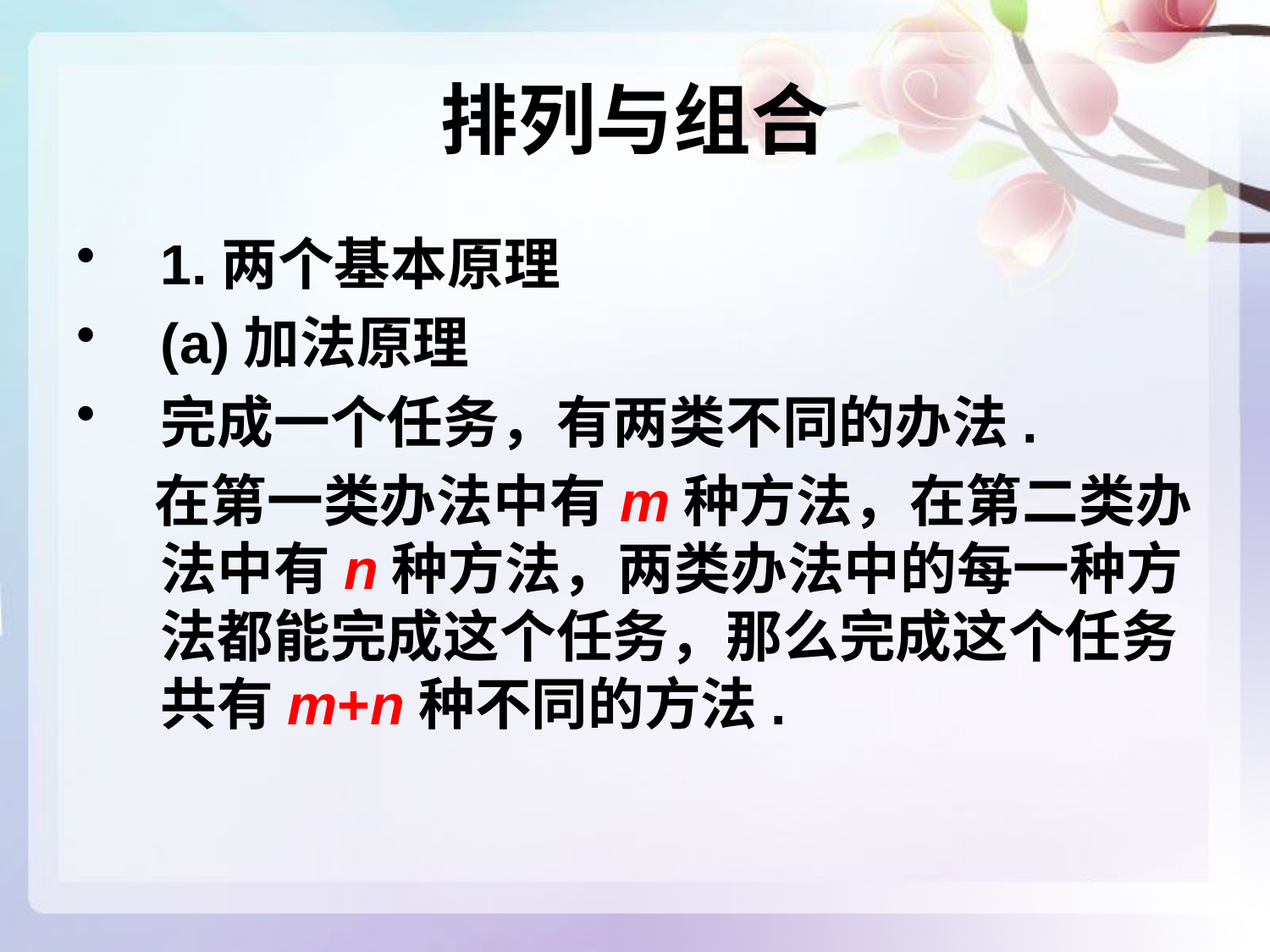

# 排列与组合
1.两个基本原理
(a)加法原理
完成一个任务，有两类不同的办法.
     在第一类办法中有m种方法，在第二类办法中有n种方法，两类办法中的每一种方法都能完成这个任务，那么完成这个任务共有m+n种不同的方法.